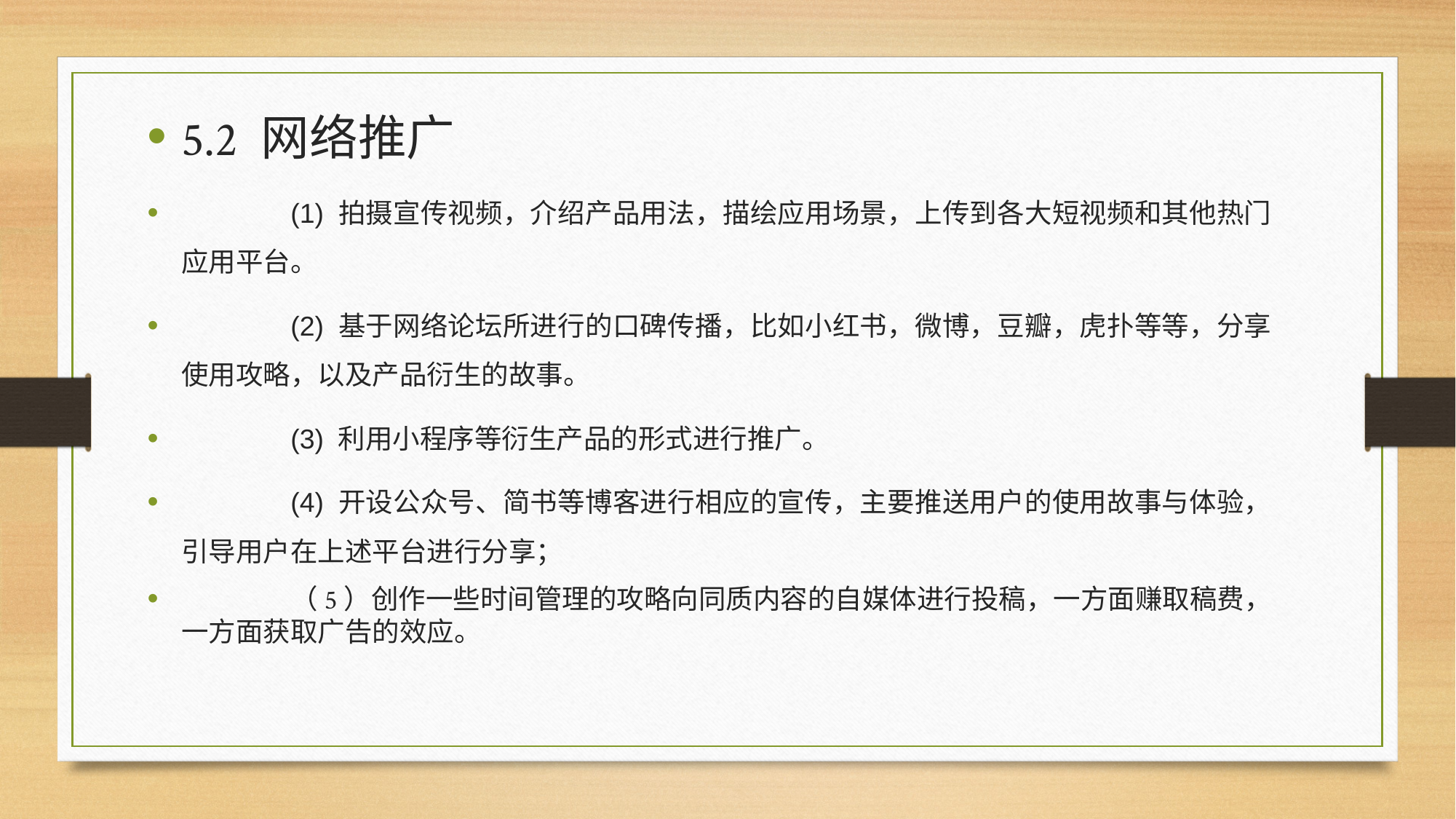

5.2 网络推广
	(1) 拍摄宣传视频，介绍产品用法，描绘应用场景，上传到各大短视频和其他热门应用平台。
	(2) 基于网络论坛所进行的口碑传播，比如小红书，微博，豆瓣，虎扑等等，分享使用攻略，以及产品衍生的故事。
	(3) 利用小程序等衍生产品的形式进行推广。
	(4) 开设公众号、简书等博客进行相应的宣传，主要推送用户的使用故事与体验，引导用户在上述平台进行分享；
	（5）创作一些时间管理的攻略向同质内容的自媒体进行投稿，一方面赚取稿费，一方面获取广告的效应。